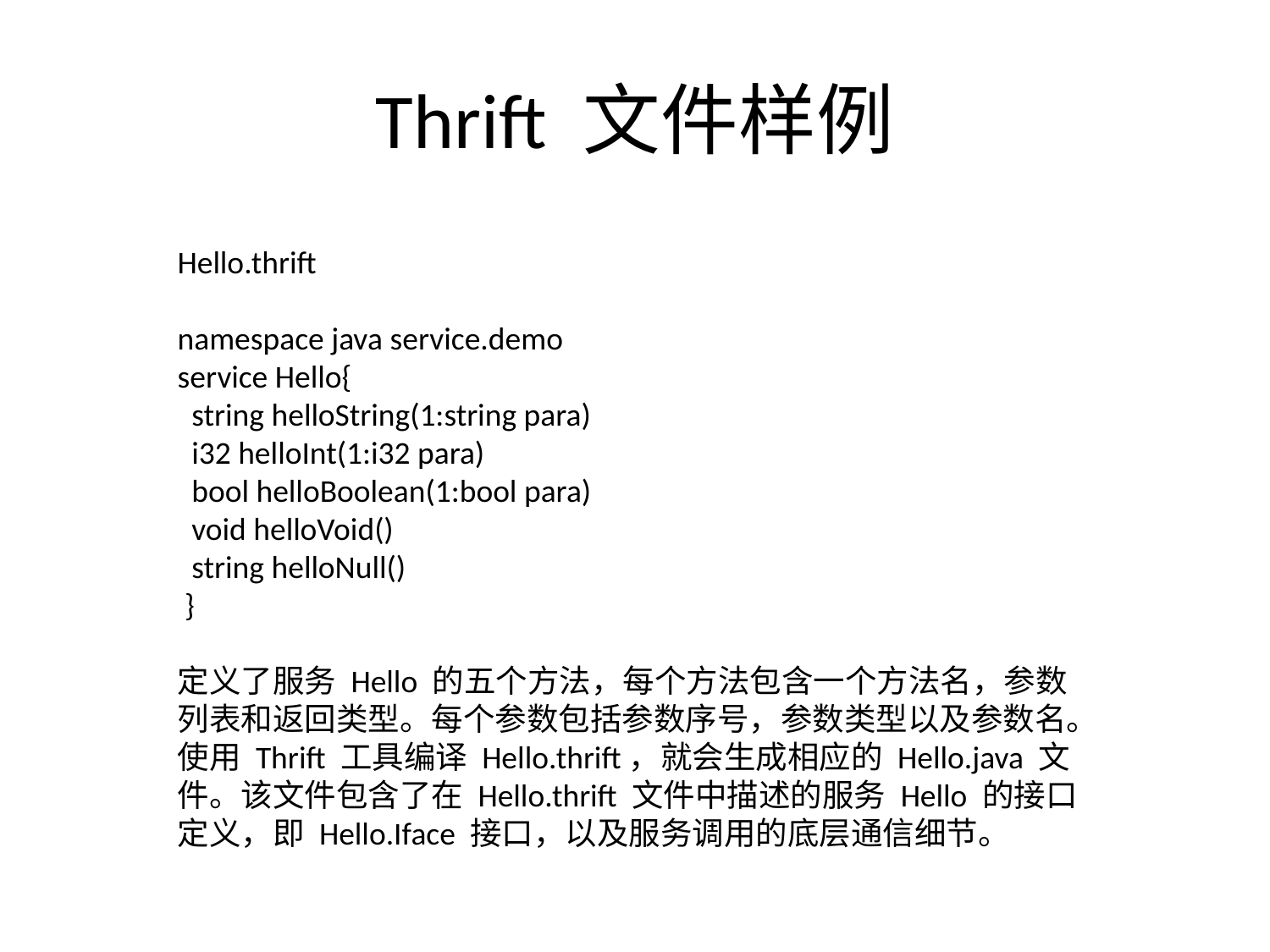

# Thrift 文件样例
Hello.thrift

namespace java service.demo
service Hello{
  string helloString(1:string para)
  i32 helloInt(1:i32 para)
  bool helloBoolean(1:bool para)
  void helloVoid()
  string helloNull()
 }

定义了服务 Hello 的五个方法，每个方法包含一个方法名，参数列表和返回类型。每个参数包括参数序号，参数类型以及参数名。使用 Thrift 工具编译 Hello.thrift，就会生成相应的 Hello.java 文件。该文件包含了在 Hello.thrift 文件中描述的服务 Hello 的接口定义，即 Hello.Iface 接口，以及服务调用的底层通信细节。